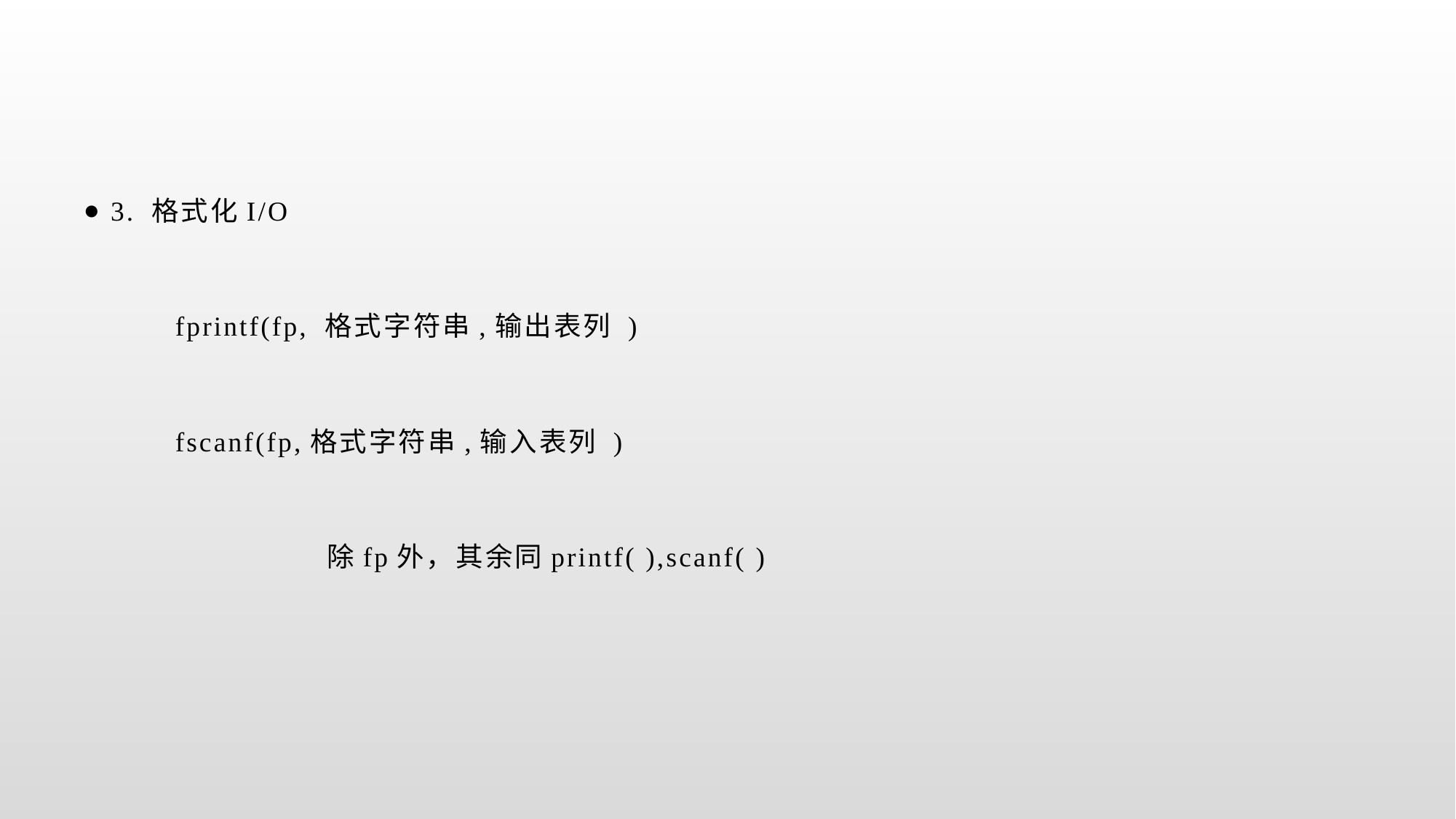

#
3. 格式化I/O

          fprintf(fp, 格式字符串,输出表列 )

          fscanf(fp,格式字符串,输入表列 )

                            除fp外，其余同printf( ),scanf( )